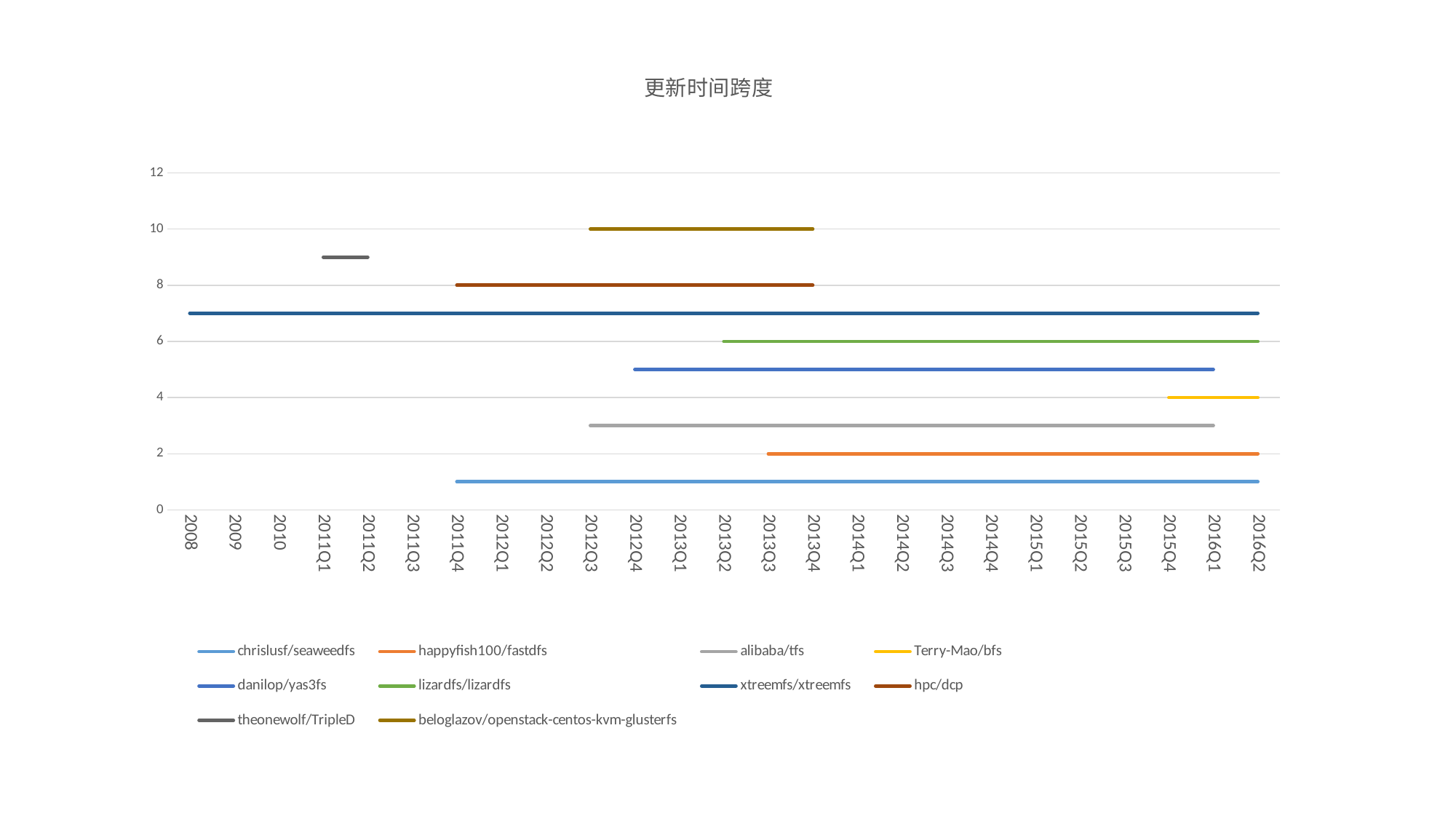

### Chart: 更新时间跨度

| Category | chrislusf/seaweedfs | happyfish100/fastdfs | alibaba/tfs | Terry-Mao/bfs | danilop/yas3fs | lizardfs/lizardfs | xtreemfs/xtreemfs | hpc/dcp | theonewolf/TripleD | beloglazov/openstack-centos-kvm-glusterfs |
|---|---|---|---|---|---|---|---|---|---|---|
| 2008 | None | None | None | None | None | None | 7.0 | None | None | None |
| 2009 | None | None | None | None | None | None | 7.0 | None | None | None |
| 2010 | None | None | None | None | None | None | 7.0 | None | None | None |
| 2011Q1 | None | None | None | None | None | None | 7.0 | None | 9.0 | None |
| 2011Q2 | None | None | None | None | None | None | 7.0 | None | 9.0 | None |
| 2011Q3 | None | None | None | None | None | None | 7.0 | None | None | None |
| 2011Q4 | 1.0 | None | None | None | None | None | 7.0 | 8.0 | None | None |
| 2012Q1 | 1.0 | None | None | None | None | None | 7.0 | 8.0 | None | None |
| 2012Q2 | 1.0 | None | None | None | None | None | 7.0 | 8.0 | None | None |
| 2012Q3 | 1.0 | None | 3.0 | None | None | None | 7.0 | 8.0 | 9.0 | 10.0 |
| 2012Q4 | 1.0 | None | 3.0 | None | 5.0 | None | 7.0 | 8.0 | None | 10.0 |
| 2013Q1 | 1.0 | None | 3.0 | None | 5.0 | None | 7.0 | 8.0 | None | 10.0 |
| 2013Q2 | 1.0 | None | 3.0 | None | 5.0 | 6.0 | 7.0 | 8.0 | None | 10.0 |
| 2013Q3 | 1.0 | 2.0 | 3.0 | None | 5.0 | 6.0 | 7.0 | 8.0 | None | 10.0 |
| 2013Q4 | 1.0 | 2.0 | 3.0 | None | 5.0 | 6.0 | 7.0 | 8.0 | None | 10.0 |
| 2014Q1 | 1.0 | 2.0 | 3.0 | None | 5.0 | 6.0 | 7.0 | None | None | None |
| 2014Q2 | 1.0 | 2.0 | 3.0 | None | 5.0 | 6.0 | 7.0 | None | None | None |
| 2014Q3 | 1.0 | 2.0 | 3.0 | None | 5.0 | 6.0 | 7.0 | None | None | None |
| 2014Q4 | 1.0 | 2.0 | 3.0 | None | 5.0 | 6.0 | 7.0 | None | None | None |
| 2015Q1 | 1.0 | 2.0 | 3.0 | None | 5.0 | 6.0 | 7.0 | None | None | None |
| 2015Q2 | 1.0 | 2.0 | 3.0 | None | 5.0 | 6.0 | 7.0 | None | None | None |
| 2015Q3 | 1.0 | 2.0 | 3.0 | None | 5.0 | 6.0 | 7.0 | None | None | None |
| 2015Q4 | 1.0 | 2.0 | 3.0 | 4.0 | 5.0 | 6.0 | 7.0 | None | None | None |
| 2016Q1 | 1.0 | 2.0 | 3.0 | 4.0 | 5.0 | 6.0 | 7.0 | None | None | None |
| 2016Q2 | 1.0 | 2.0 | None | 4.0 | None | 6.0 | 7.0 | None | None | None |